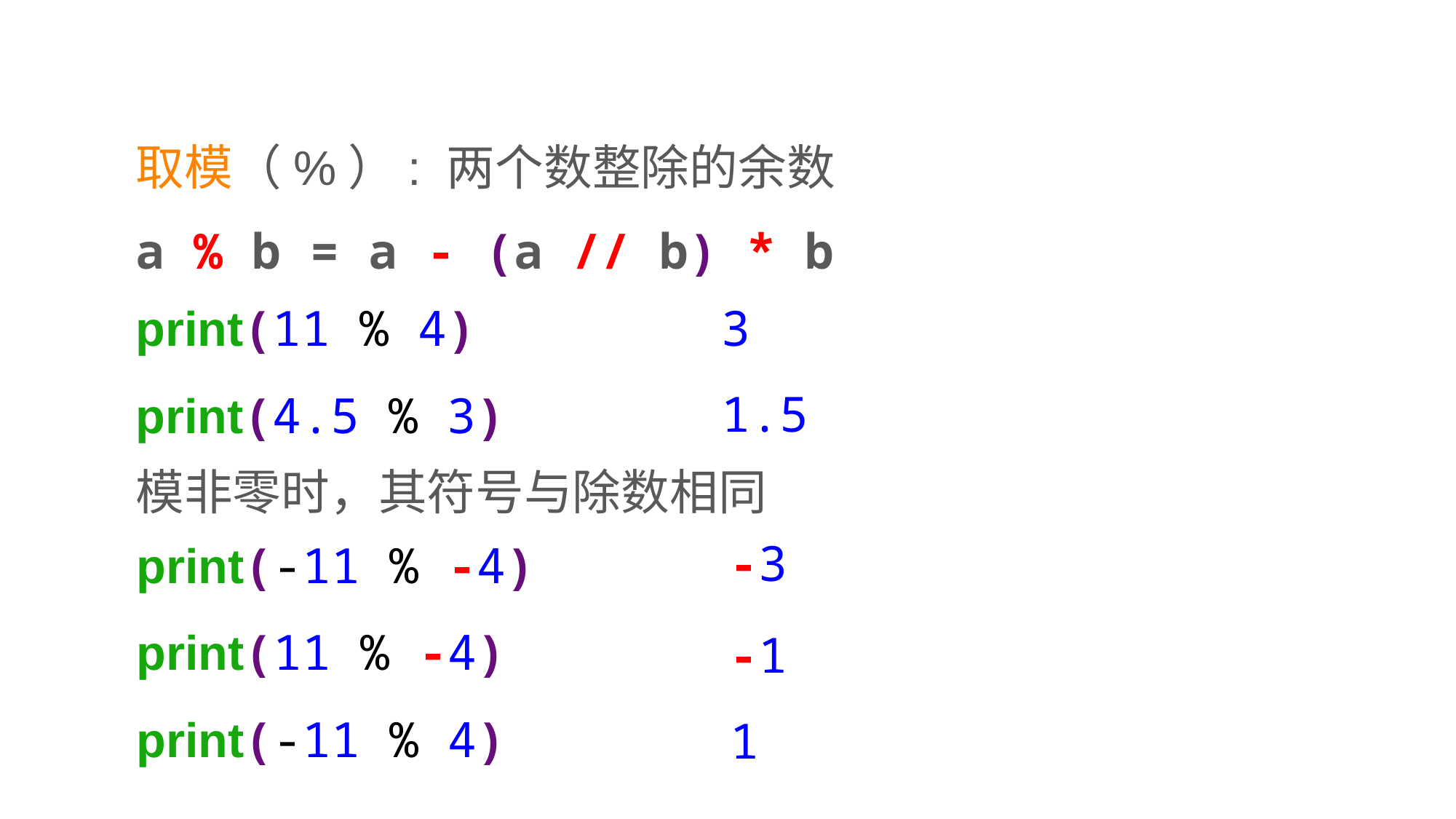

取模（%）: 两个数整除的余数
a % b = a - (a // b) * b
print(11 % 4)
print(4.5 % 3)
3
1.5
模非零时，其符号与除数相同
-3
print(-11 % -4)
print(11 % -4)
print(-11 % 4)
-1
1